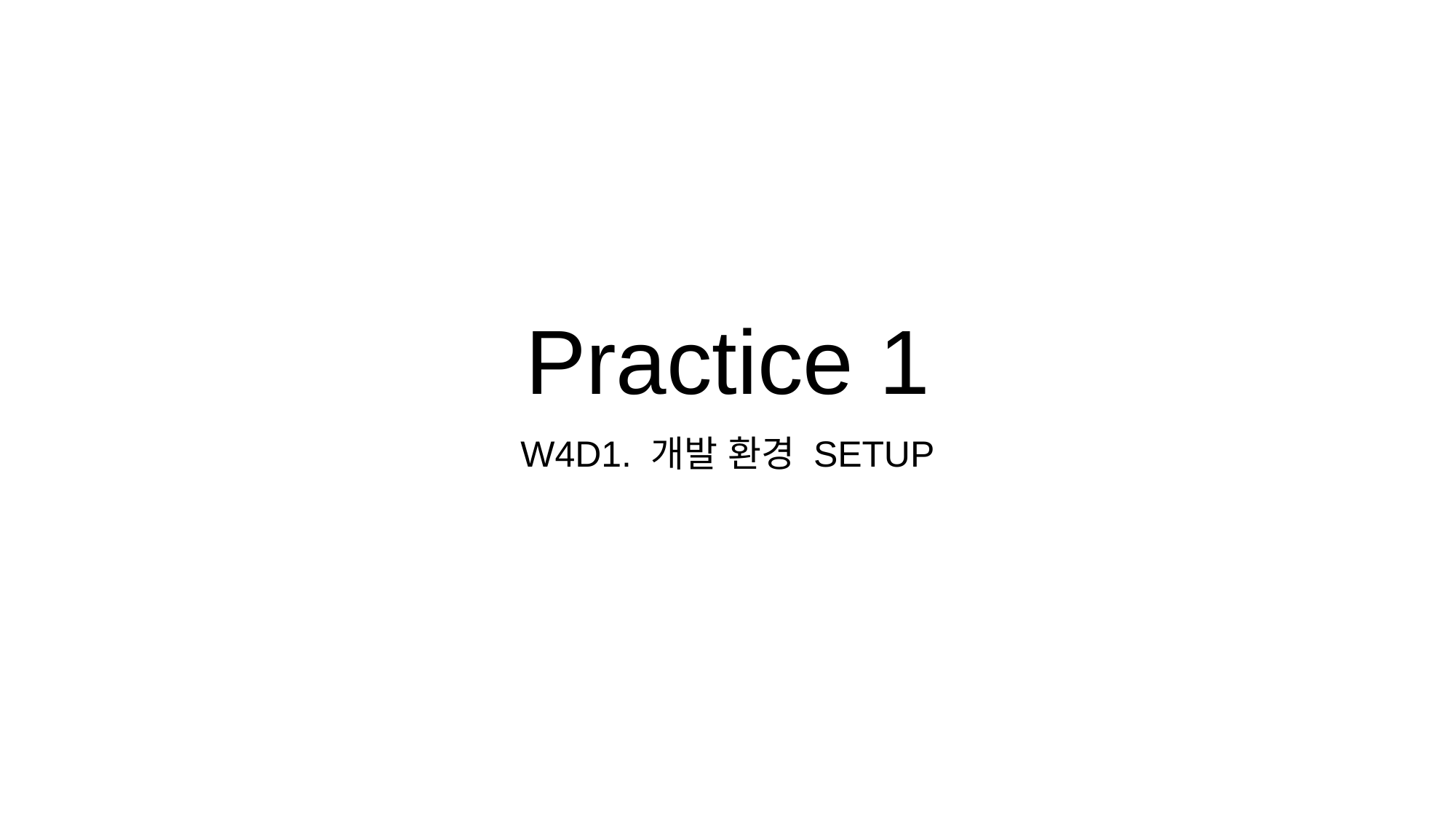

# Practice 1
W4D1. 개발 환경 SETUP